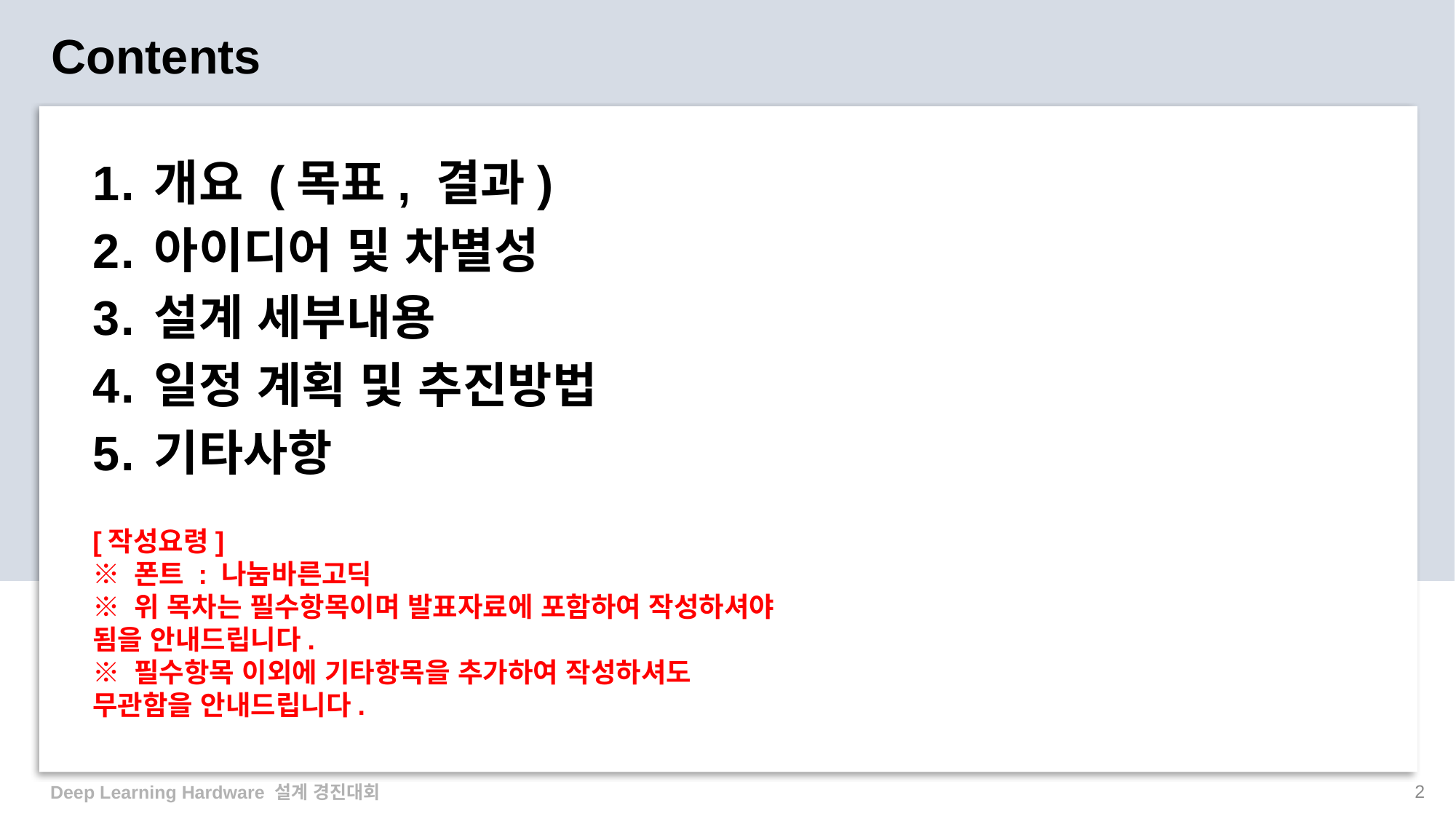

Contents
개요 (목표, 결과)
아이디어 및 차별성
설계 세부내용
일정 계획 및 추진방법
기타사항
[작성요령]
※ 폰트 : 나눔바른고딕
※ 위 목차는 필수항목이며 발표자료에 포함하여 작성하셔야 됨을 안내드립니다.
※ 필수항목 이외에 기타항목을 추가하여 작성하셔도 무관함을 안내드립니다.
2
Deep Learning Hardware 설계 경진대회